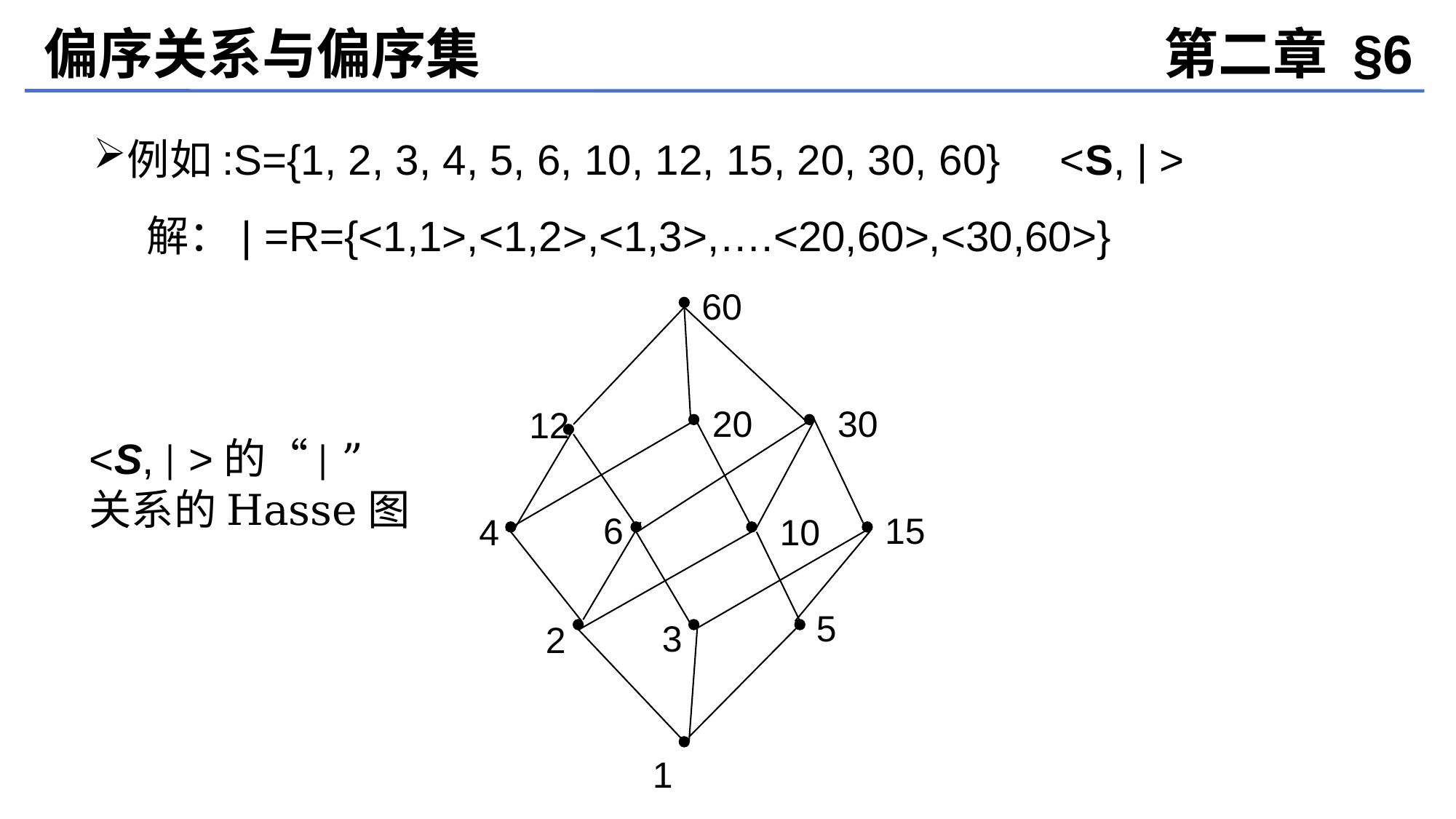

偏序关系与偏序集
第二章 §6
例如:S={1, 2, 3, 4, 5, 6, 10, 12, 15, 20, 30, 60}     <S, | >
      解：| =R={<1,1>,<1,2>,<1,3>,….<20,60>,<30,60>}

60

20
30
12

6
15
4
10

5
3
2

1
<S, | >的“| ”
关系的Hasse图